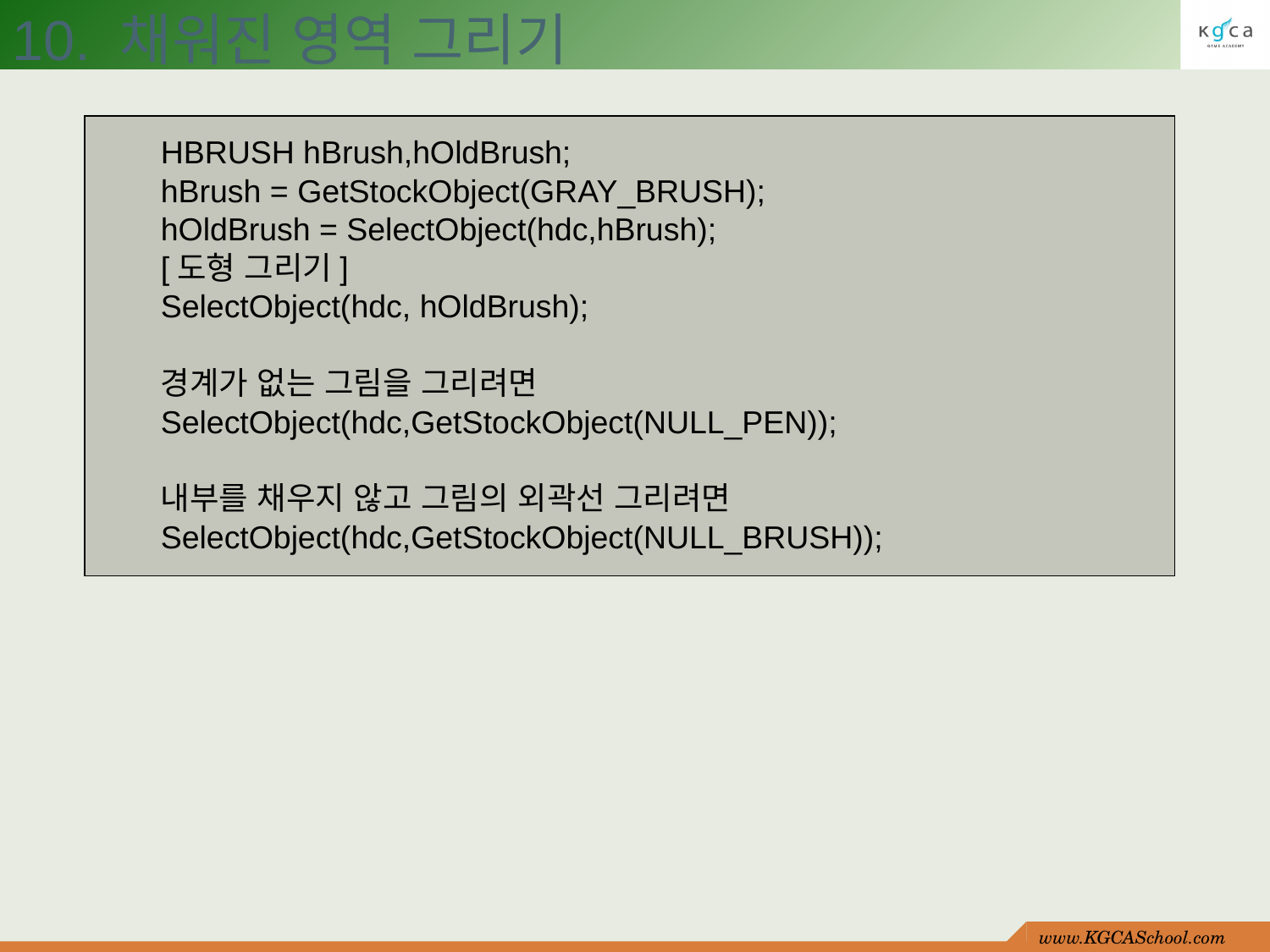

10. 채워진 영역 그리기
HBRUSH hBrush,hOldBrush;
hBrush = GetStockObject(GRAY_BRUSH);
hOldBrush = SelectObject(hdc,hBrush);
[도형 그리기]
SelectObject(hdc, hOldBrush);

경계가 없는 그림을 그리려면
SelectObject(hdc,GetStockObject(NULL_PEN));

내부를 채우지 않고 그림의 외곽선 그리려면
SelectObject(hdc,GetStockObject(NULL_BRUSH));